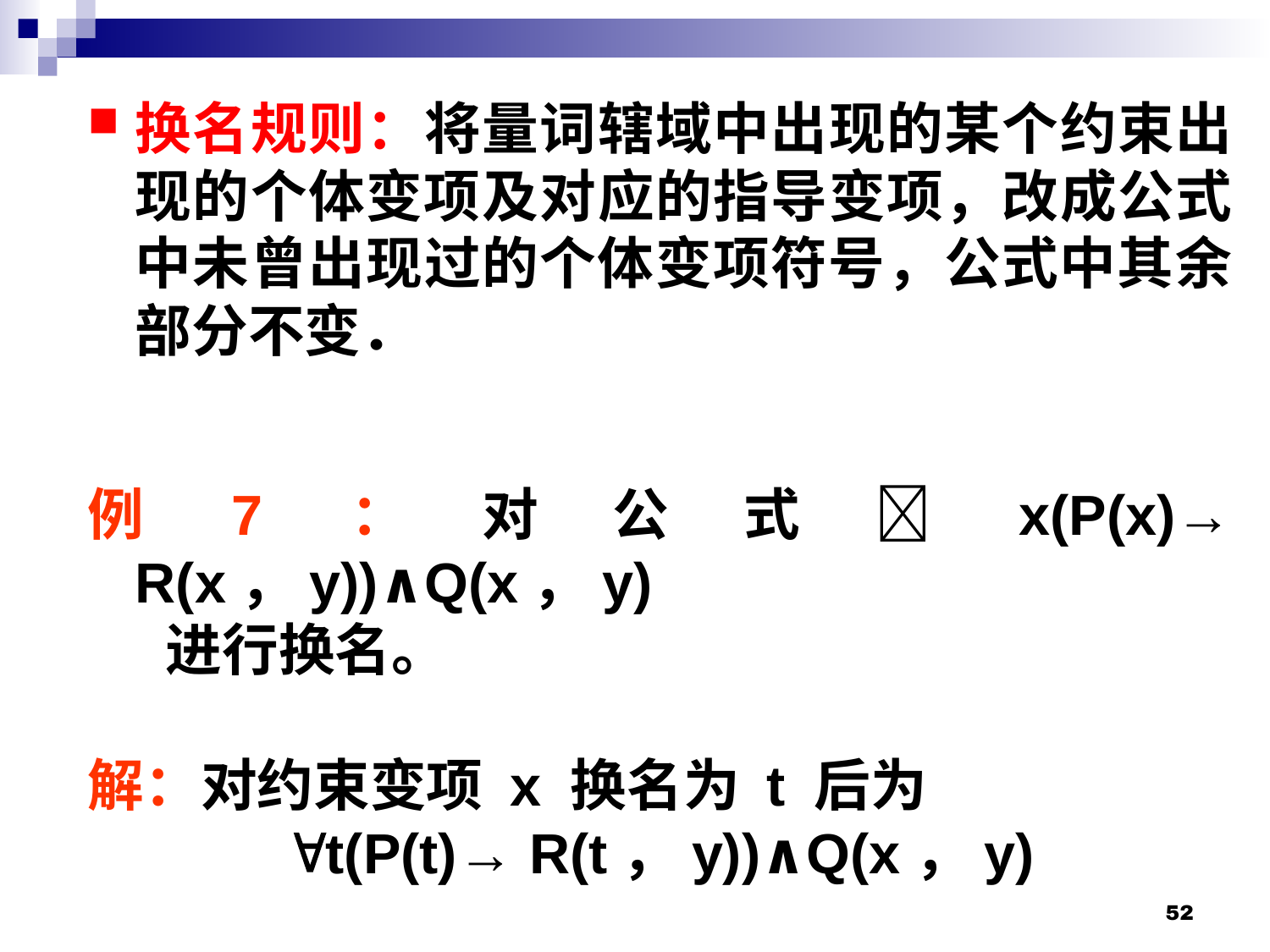

换名规则：将量词辖域中出现的某个约束出现的个体变项及对应的指导变项，改成公式中未曾出现过的个体变项符号，公式中其余部分不变．

例7：对公式∀x(P(x)→ R(x，y))∧Q(x，y)
     进行换名。

解：对约束变项 x 换名为 t 后为
∀t(P(t)→ R(t，y))∧Q(x，y)

52